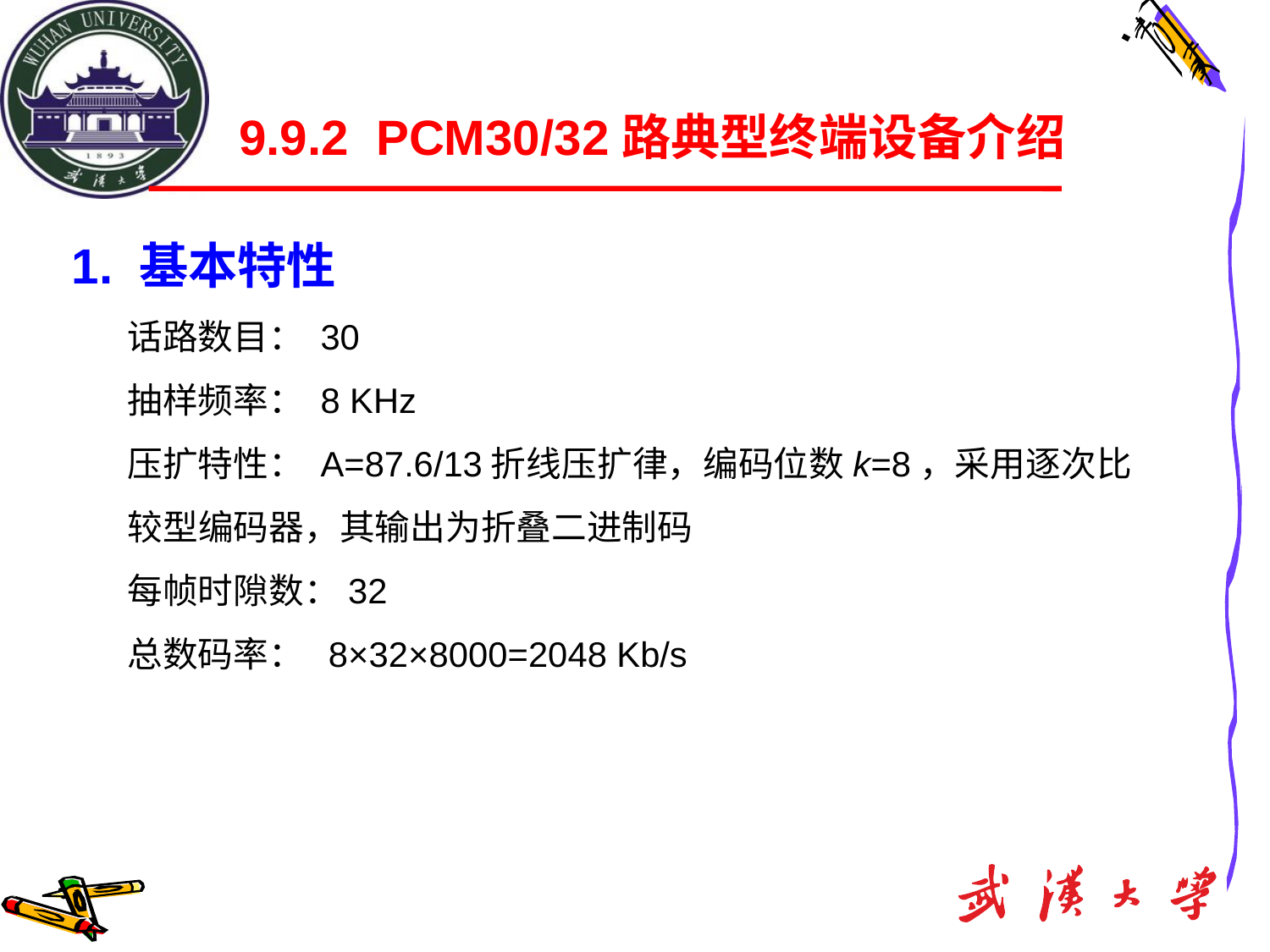

9.9.2  PCM30/32路典型终端设备介绍
1. 基本特性
      话路数目： 30
      抽样频率： 8 KHz
      压扩特性： A=87.6/13折线压扩律，编码位数k=8，采用逐次比
      较型编码器，其输出为折叠二进制码
      每帧时隙数：32
      总数码率：  8×32×8000=2048 Kb/s